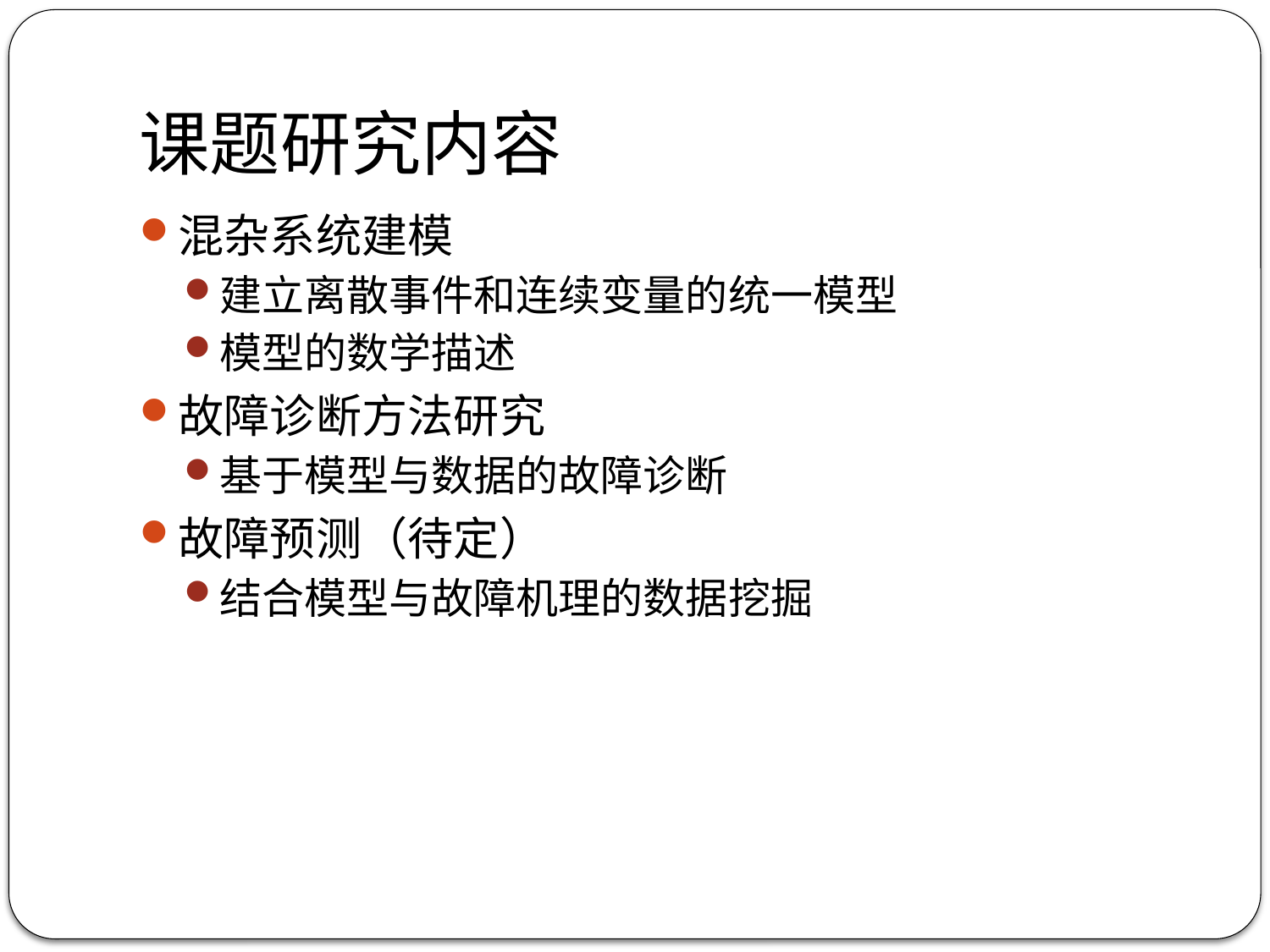

# 课题研究内容
混杂系统建模
建立离散事件和连续变量的统一模型
模型的数学描述
故障诊断方法研究
基于模型与数据的故障诊断
故障预测（待定）
结合模型与故障机理的数据挖掘